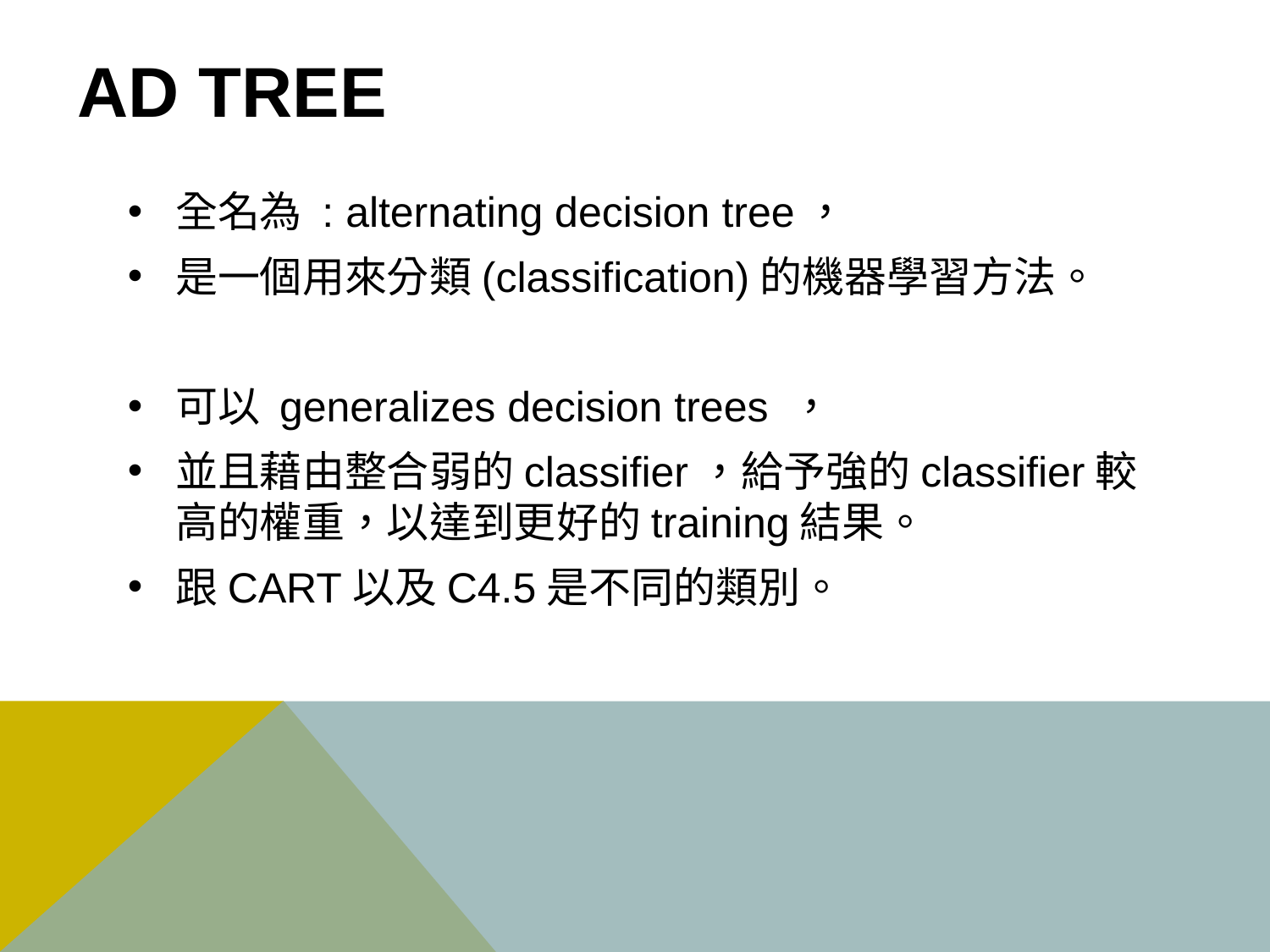

# AD Tree
全名為 : alternating decision tree，
是一個用來分類(classification)的機器學習方法。

可以 generalizes decision trees ，
並且藉由整合弱的classifier，給予強的classifier較高的權重，以達到更好的training結果。
跟CART以及C4.5是不同的類別。